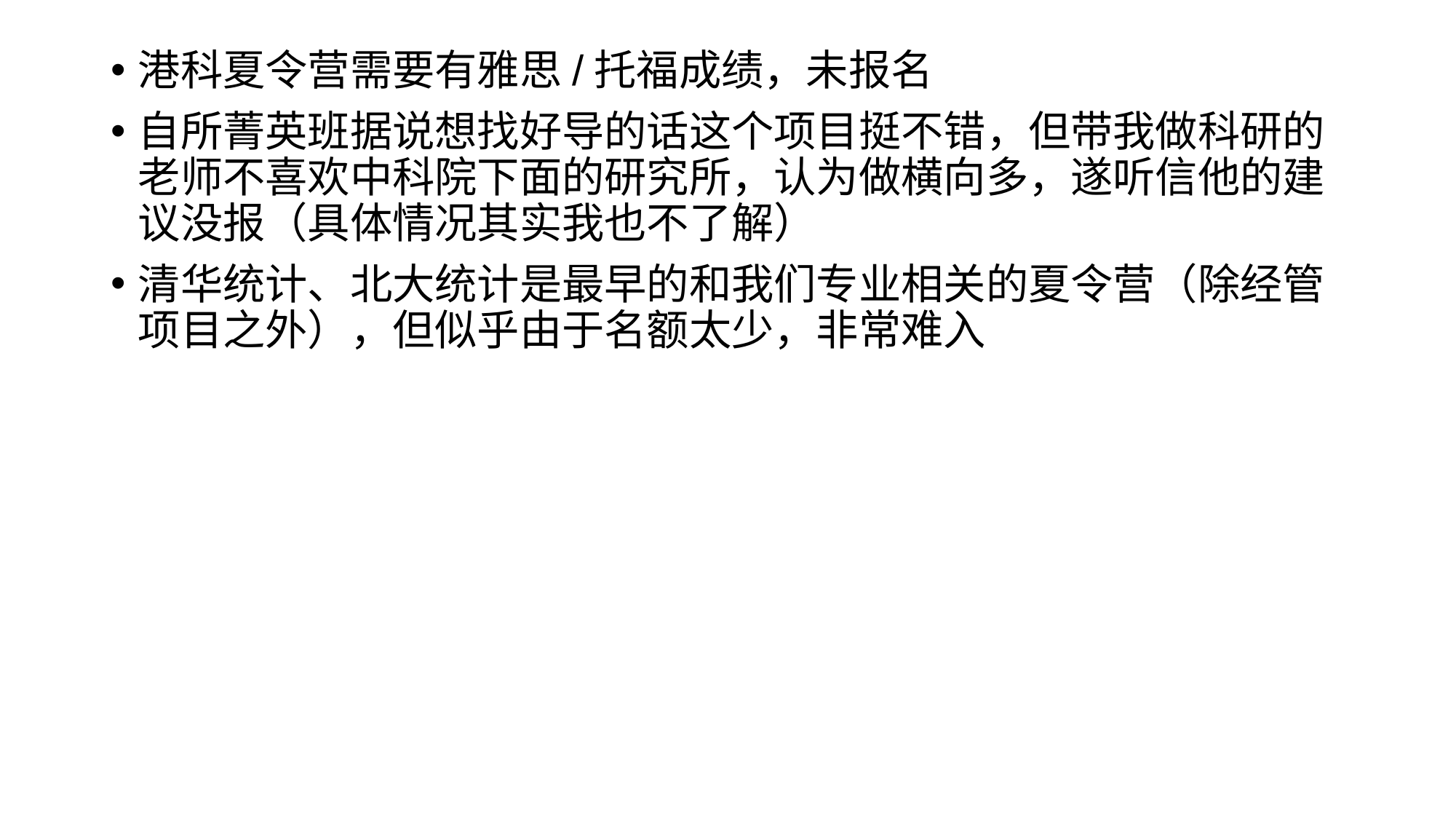

港科夏令营需要有雅思/托福成绩，未报名
自所菁英班据说想找好导的话这个项目挺不错，但带我做科研的老师不喜欢中科院下面的研究所，认为做横向多，遂听信他的建议没报（具体情况其实我也不了解）
清华统计、北大统计是最早的和我们专业相关的夏令营（除经管项目之外），但似乎由于名额太少，非常难入